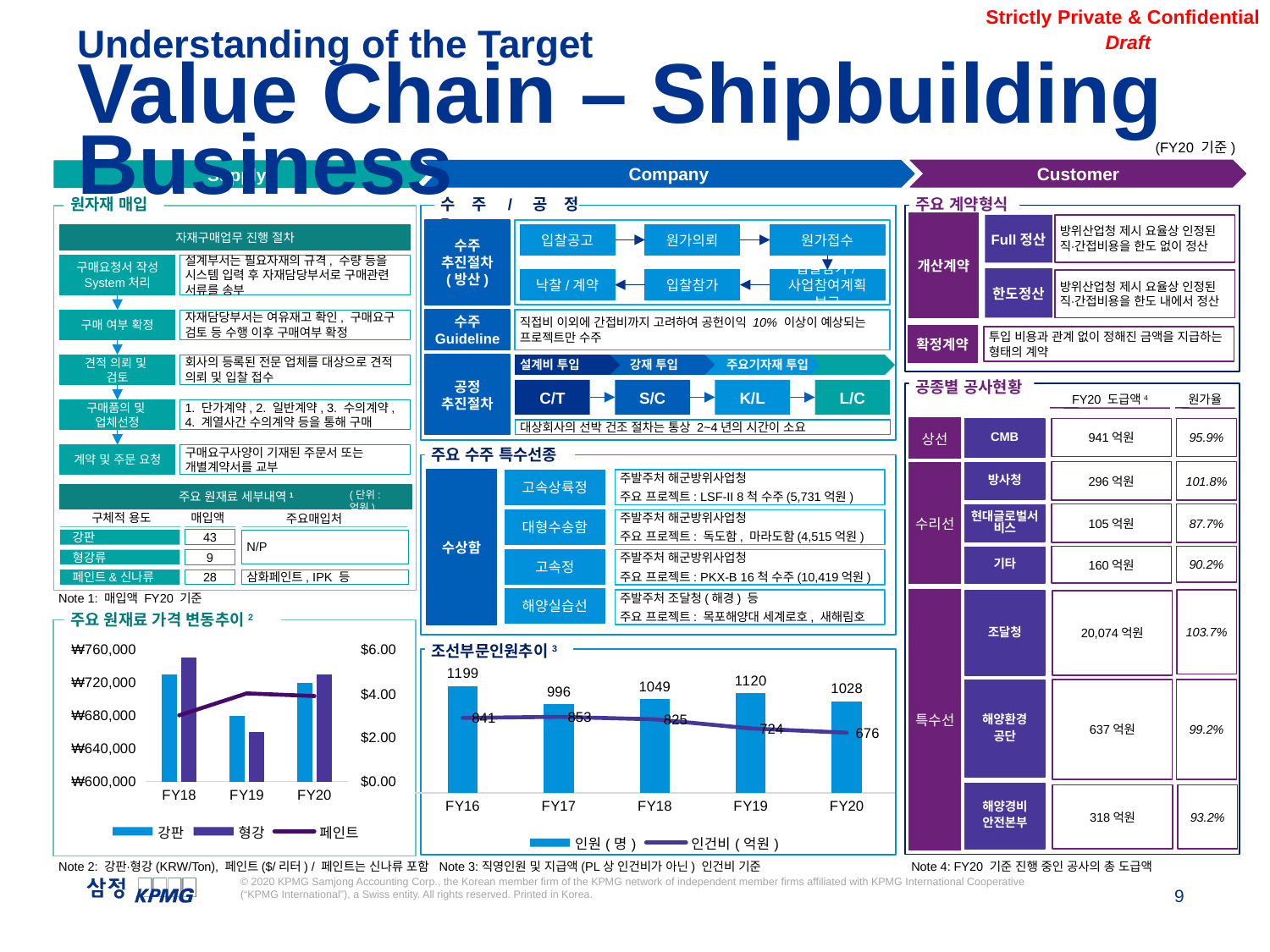

Understanding of the Target
Value Chain – Shipbuilding Business
(FY20 기준)
Customer
Company
Supply
원자재 매입
수주/공정 Process
주요 계약형식

개산계약
방위산업청 제시 요율상 인정된 직∙간접비용을 한도 없이 정산
Full정산
수주
추진절차
(방산)

자재구매업무 진행 절차
입찰공고
원가의뢰
원가접수
구매요청서 작성 System처리
설계부서는 필요자재의 규격, 수량 등을 시스템 입력 후 자재담당부서로 구매관련 서류를 송부
한도정산
낙찰/계약
입찰참가
입찰참가/사업참여계획 보고
방위산업청 제시 요율상 인정된 직∙간접비용을 한도 내에서 정산
구매 여부 확정
자재담당부서는 여유재고 확인, 구매요구 검토 등 수행 이후 구매여부 확정
수주 Guideline
직접비 이외에 간접비까지 고려하여 공헌이익 10% 이상이 예상되는 프로젝트만 수주
확정계약
투입 비용과 관계 없이 정해진 금액을 지급하는 형태의 계약
진수
견적 의뢰 및
검토
회사의 등록된 전문 업체를 대상으로 견적 의뢰 및 입찰 접수
공정
추진절차

설계비 투입

강재 투입

주요기자재 투입

공종별 공사현황
C/T
S/C
K/L
L/C

FY20 도급액4
원가율
구매품의 및
업체선정
1. 단가계약, 2. 일반계약, 3. 수의계약, 4. 계열사간 수의계약 등을 통해 구매
941억원
95.9%
상선
CMB
대상회사의 선박 건조 절차는 통상 2~4년의 시간이 소요
계약 및 주문 요청
구매요구사양이 기재된 주문서 또는 개별계약서를 교부
주요 수주 특수선종

296억원
101.8%
방사청
수리선
수상함
고속상륙정
주발주처 해군방위사업청
주요 프로젝트: LSF-II 8척 수주(5,731억원)
주요 원재료 세부내역1
(단위: 억원)
매입액
구체적 용도
105억원
87.7%
주요매입처
현대글로벌서비스
대형수송함
주발주처 해군방위사업청
주요 프로젝트: 독도함, 마라도함(4,515억원)
강판
43
N/P
90.2%
160억원
기타
형강류
9
고속정
주발주처 해군방위사업청
주요 프로젝트: PKX-B 16척 수주(10,419억원)
페인트&신나류
28
삼화페인트, IPK 등
해양실습선
주발주처 조달청(해경) 등
주요 프로젝트: 목포해양대 세계로호, 새해림호
103.7%
Note 1: 매입액 FY20 기준
조달청
특수선
20,074억원
주요 원재료 가격 변동추이2

### Chart

| Category | 강판 | 형강 | 페인트 |
|---|---|---|---|
| FY18 | 730000.0 | 750000.0 | 3.01 |
| FY19 | 680000.0 | 660000.0 | 4.01 |
| FY20 | 720000.0 | 730000.0 | 3.89 |
조선부문인원추이3

### Chart

| Category | 인원(명) | 인건비(억원) |
|---|---|---|
| FY16 | 1199.0 | 841.05497528 |
| FY17 | 996.0 | 853.37267509 |
| FY18 | 1049.0 | 825.47513551 |
| FY19 | 1120.0 | 723.73251027 |
| FY20 | 1028.0 | 675.74763905 |
637억원
99.2%
해양환경
공단
해양경비
안전본부
93.2%
318억원
Note 3:직영인원 및 지급액(PL상 인건비가 아닌) 인건비 기준
Note 2: 강판∙형강(KRW/Ton), 페인트($/리터) / 페인트는 신나류 포함
Note 4: FY20 기준 진행 중인 공사의 총 도급액